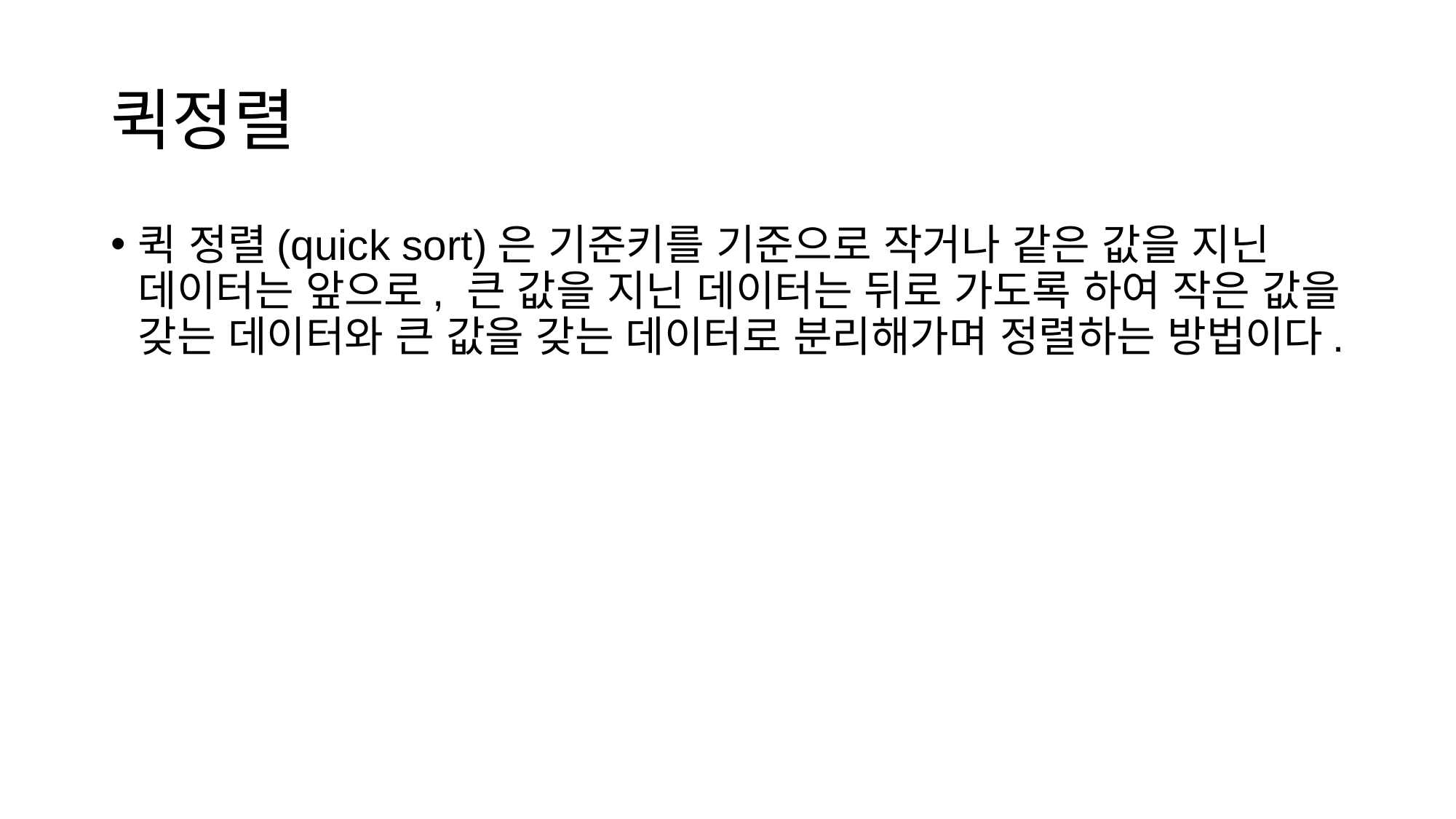

# 퀵정렬
퀵 정렬(quick sort)은 기준키를 기준으로 작거나 같은 값을 지닌 데이터는 앞으로, 큰 값을 지닌 데이터는 뒤로 가도록 하여 작은 값을 갖는 데이터와 큰 값을 갖는 데이터로 분리해가며 정렬하는 방법이다.